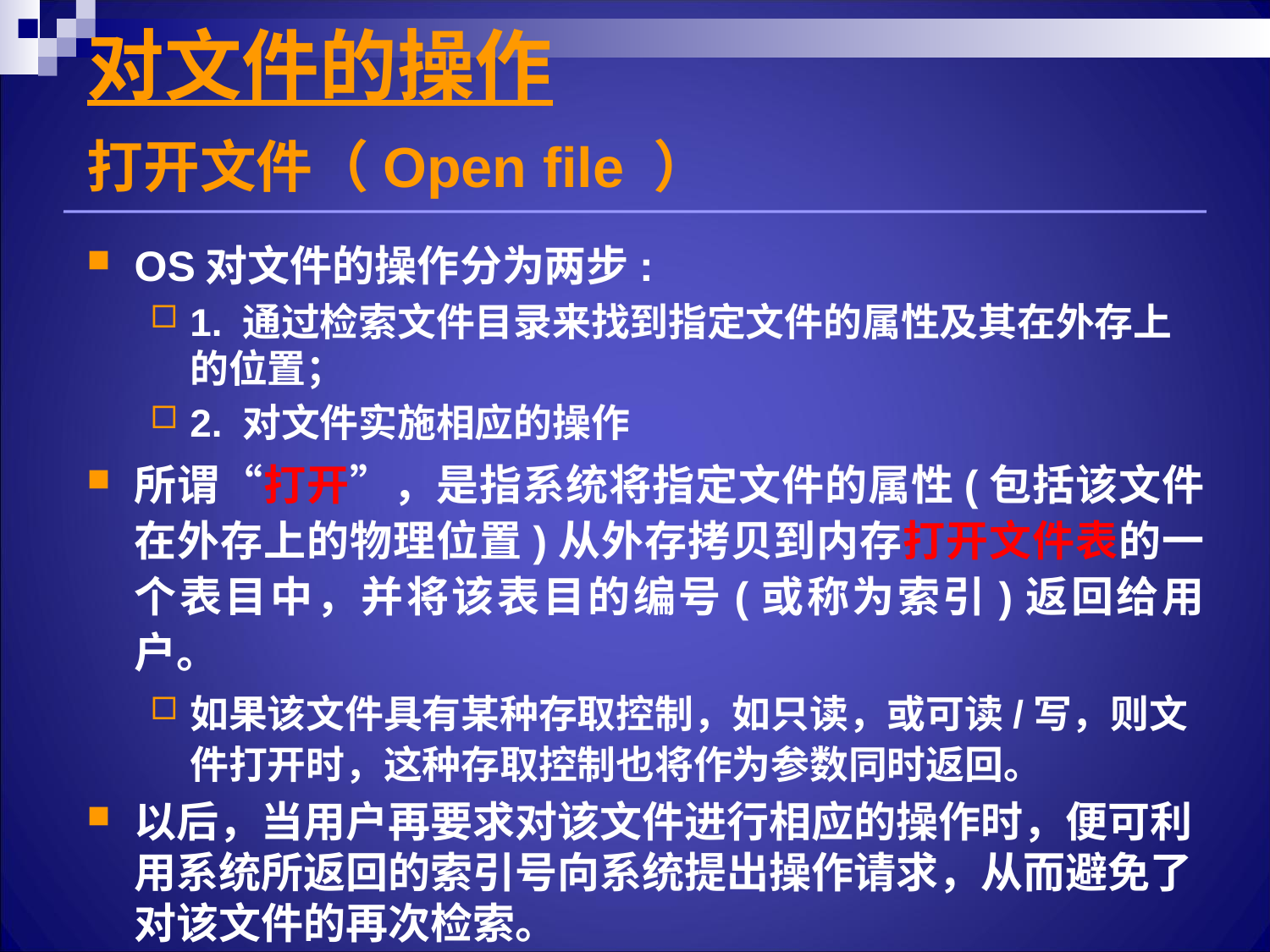

# 对文件的操作 打开文件（Open file ）
OS对文件的操作分为两步:
1. 通过检索文件目录来找到指定文件的属性及其在外存上的位置；
2. 对文件实施相应的操作
所谓“打开”，是指系统将指定文件的属性(包括该文件在外存上的物理位置)从外存拷贝到内存打开文件表的一个表目中，并将该表目的编号(或称为索引)返回给用户。
如果该文件具有某种存取控制，如只读，或可读/写，则文件打开时，这种存取控制也将作为参数同时返回。
以后，当用户再要求对该文件进行相应的操作时，便可利用系统所返回的索引号向系统提出操作请求，从而避免了对该文件的再次检索。